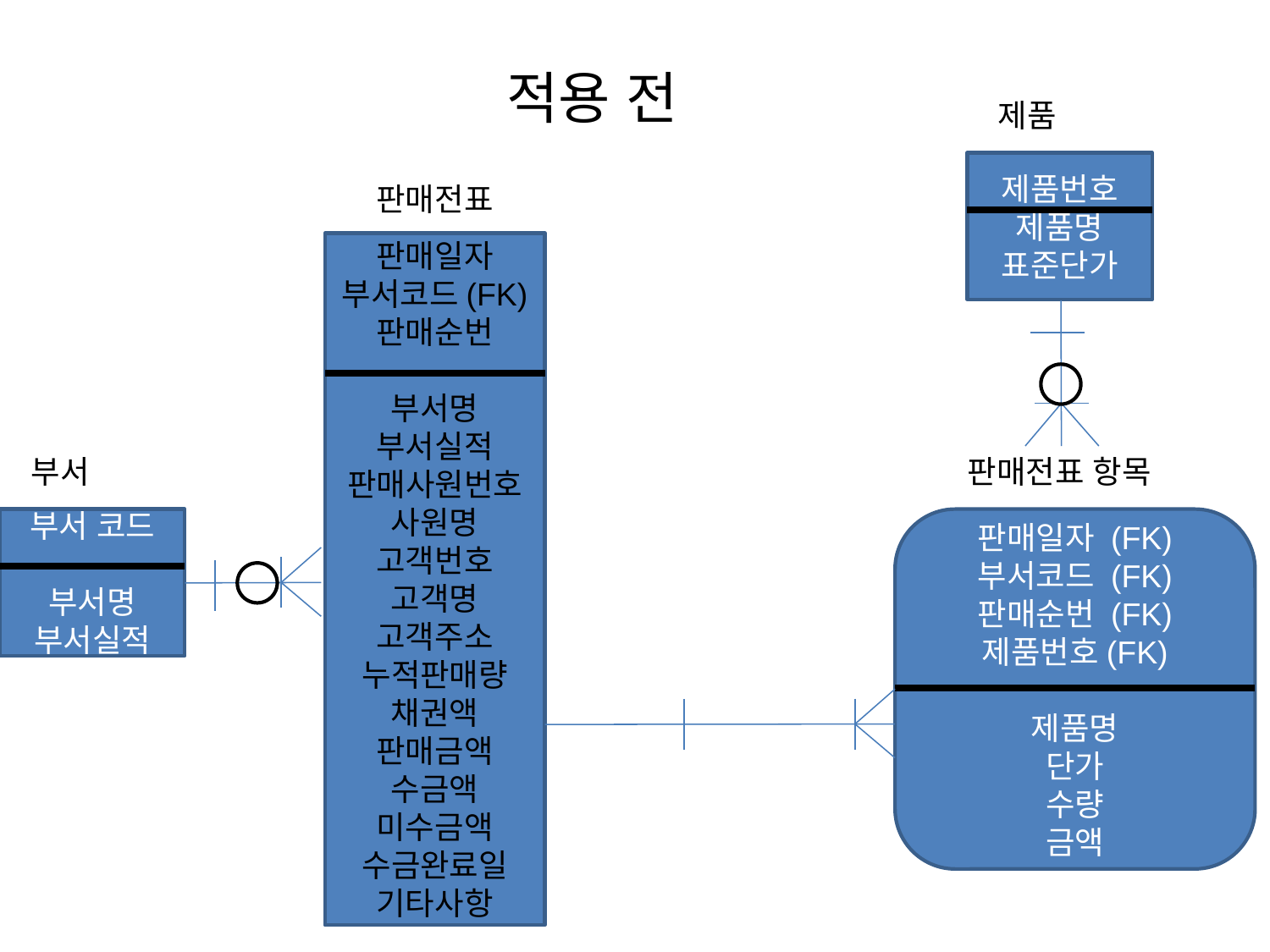

적용 전
제품
제품번호
제품명
표준단가
판매전표
판매일자
부서코드(FK)
판매순번

부서명
부서실적
판매사원번호
사원명
고객번호
고객명
고객주소
누적판매량
채권액
판매금액
수금액
미수금액
수금완료일
기타사항

부서
판매전표 항목
부서 코드

부서명
부서실적
판매일자 (FK)
부서코드 (FK)
판매순번 (FK)
제품번호(FK)

제품명
단가
수량
금액